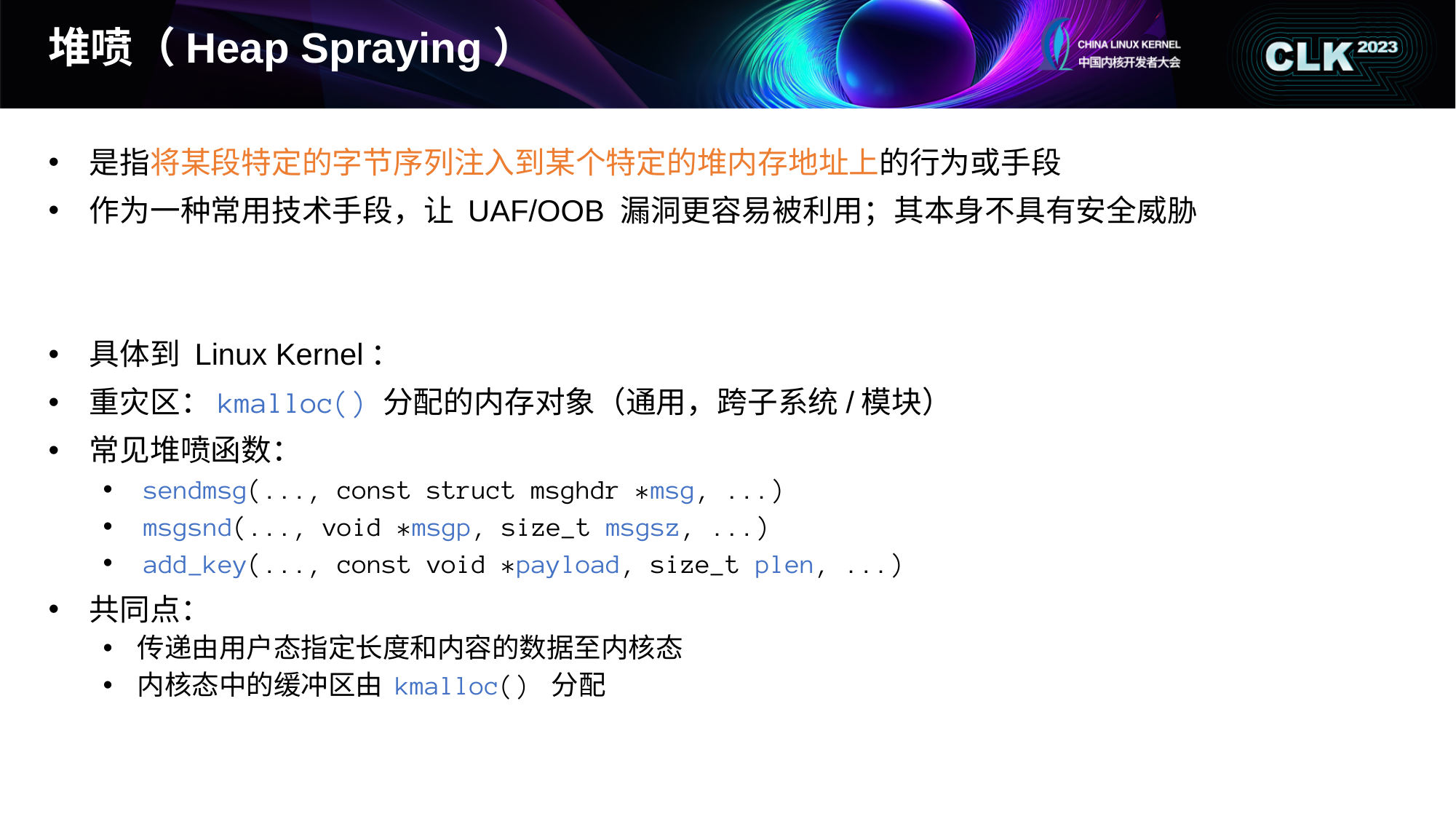

# 堆喷（Heap Spraying）
是指将某段特定的字节序列注入到某个特定的堆内存地址上的行为或手段
作为一种常用技术手段，让 UAF/OOB 漏洞更容易被利用；其本身不具有安全威胁

具体到 Linux Kernel：
重灾区：kmalloc() 分配的内存对象（通用，跨子系统/模块）
常见堆喷函数：
sendmsg(..., const struct msghdr *msg, ...)
msgsnd(..., void *msgp, size_t msgsz, ...)
add_key(..., const void *payload, size_t plen, ...)
共同点：
传递由用户态指定长度和内容的数据至内核态
内核态中的缓冲区由 kmalloc() 分配